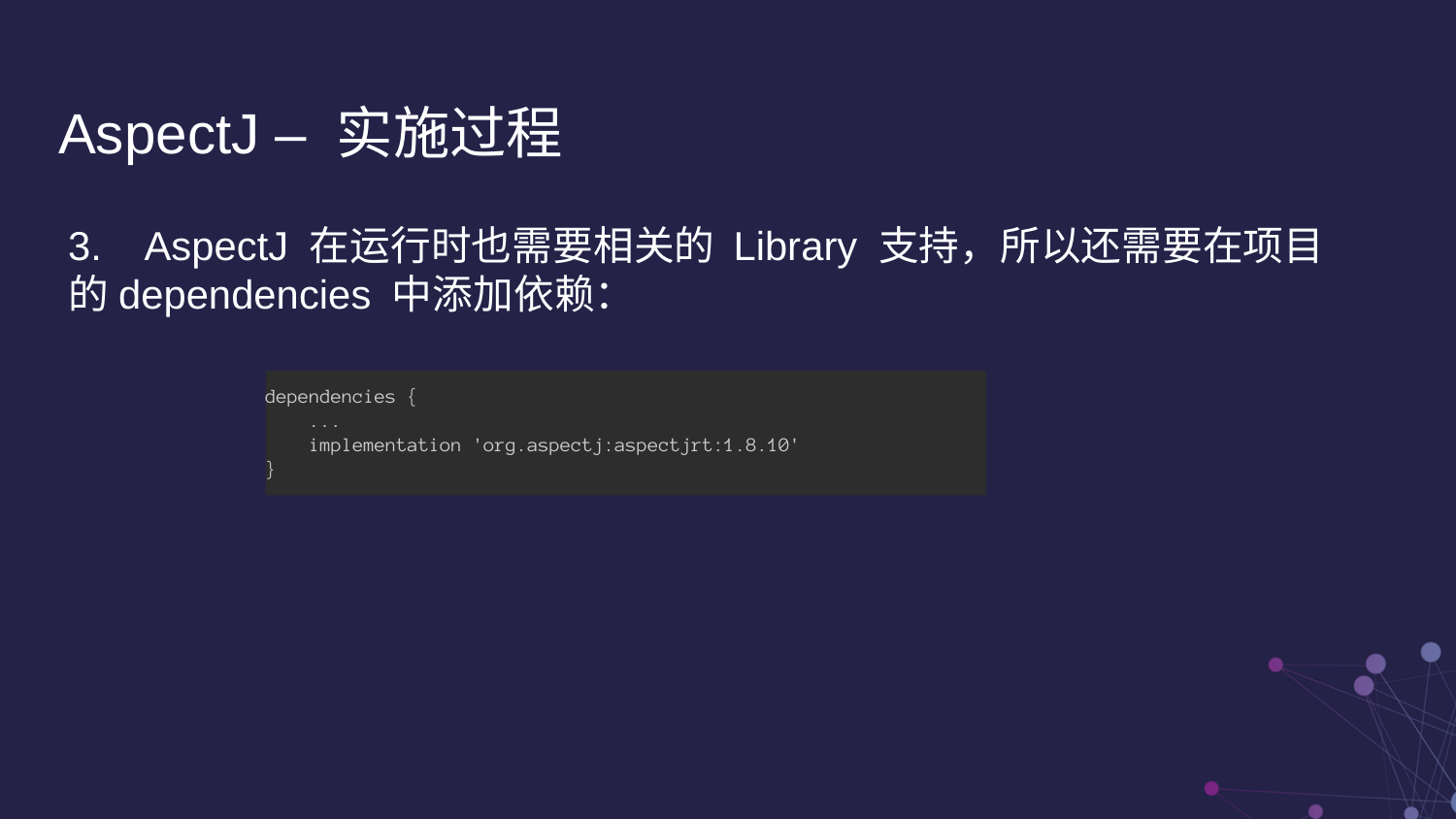

AspectJ – 实施过程
3.    AspectJ 在运行时也需要相关的 Library 支持，所以还需要在项目的dependencies 中添加依赖：
dependencies {
    ...
    implementation 'org.aspectj:aspectjrt:1.8.10'
}